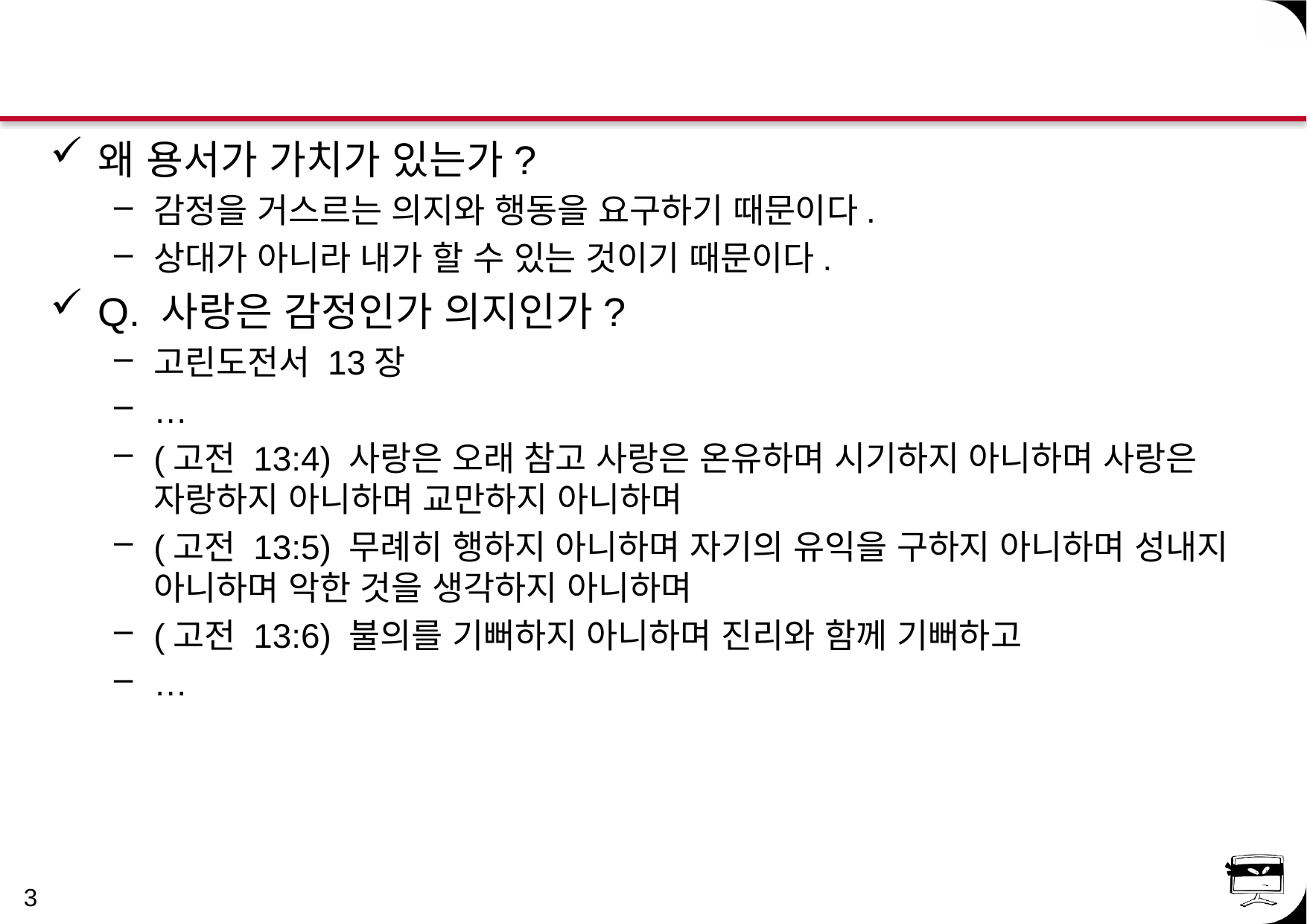

#
왜 용서가 가치가 있는가?
감정을 거스르는 의지와 행동을 요구하기 때문이다.
상대가 아니라 내가 할 수 있는 것이기 때문이다.
Q. 사랑은 감정인가 의지인가?
고린도전서 13장
…
(고전 13:4) 사랑은 오래 참고 사랑은 온유하며 시기하지 아니하며 사랑은 자랑하지 아니하며 교만하지 아니하며
(고전 13:5) 무례히 행하지 아니하며 자기의 유익을 구하지 아니하며 성내지 아니하며 악한 것을 생각하지 아니하며
(고전 13:6) 불의를 기뻐하지 아니하며 진리와 함께 기뻐하고
…

3